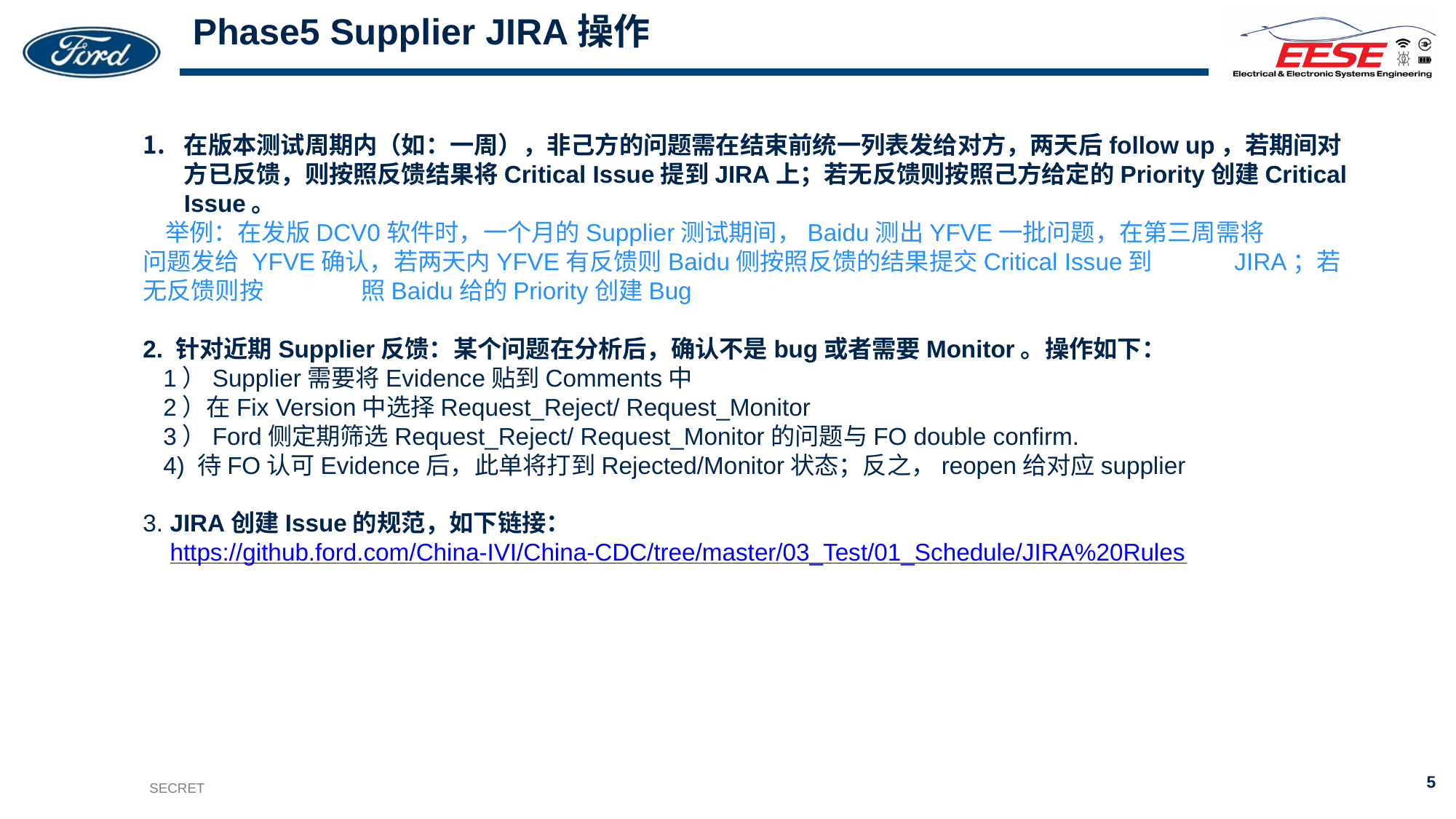

# Phase5 Supplier JIRA操作
在版本测试周期内（如：一周），非己方的问题需在结束前统一列表发给对方，两天后follow up，若期间对方已反馈，则按照反馈结果将Critical Issue提到JIRA上；若无反馈则按照己方给定的Priority创建Critical Issue。
   举例：在发版DCV0软件时，一个月的Supplier测试期间，Baidu测出YFVE一批问题，在第三周需将	问题发给	YFVE确认，若两天内YFVE有反馈则Baidu侧按照反馈的结果提交Critical Issue到	JIRA；若无反馈则按	照Baidu给的Priority创建Bug

2. 针对近期Supplier反馈：某个问题在分析后，确认不是bug或者需要Monitor。操作如下：
   1）Supplier需要将Evidence贴到Comments中
   2）在Fix Version中选择Request_Reject/ Request_Monitor
   3）Ford侧定期筛选Request_Reject/ Request_Monitor的问题与FO double confirm.
   4) 待FO认可Evidence后，此单将打到Rejected/Monitor状态；反之，reopen给对应supplier

3. JIRA创建Issue的规范，如下链接：
    https://github.ford.com/China-IVI/China-CDC/tree/master/03_Test/01_Schedule/JIRA%20Rules